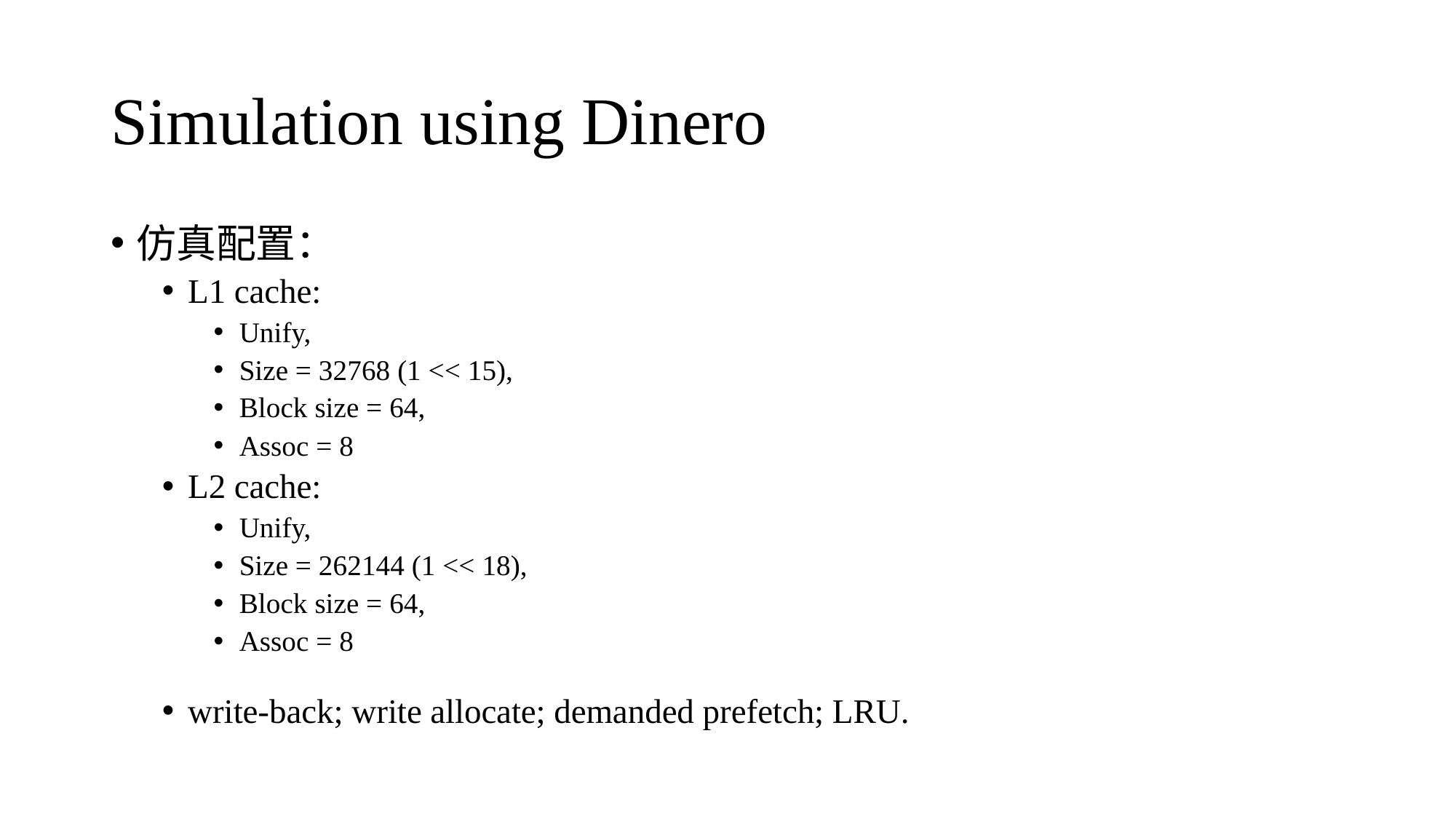

# Simulation using Dinero
仿真配置：
L1 cache:
Unify,
Size = 32768 (1 << 15),
Block size = 64,
Assoc = 8
L2 cache:
Unify,
Size = 262144 (1 << 18),
Block size = 64,
Assoc = 8
write-back; write allocate; demanded prefetch; LRU.